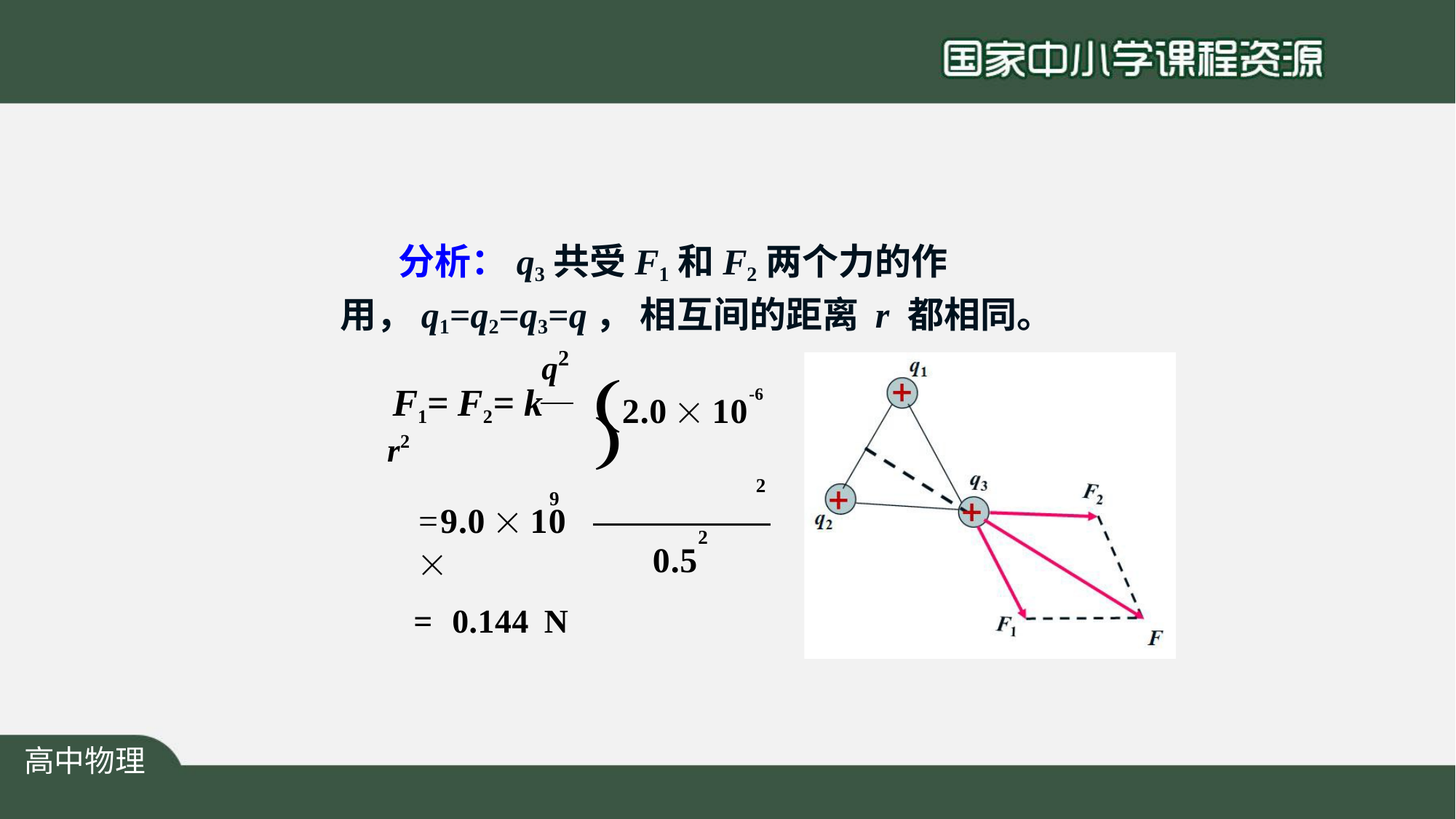

分析：q3共受F1和F2两个力的作用，q1=q2=q3=q， 相互间的距离 r 都相同。
q2  F1 = F2 = k r2

(2.0 × 10-6 )
2
9
=9.0 × 10	×
0.5
=	0.144 N
2

高中物理